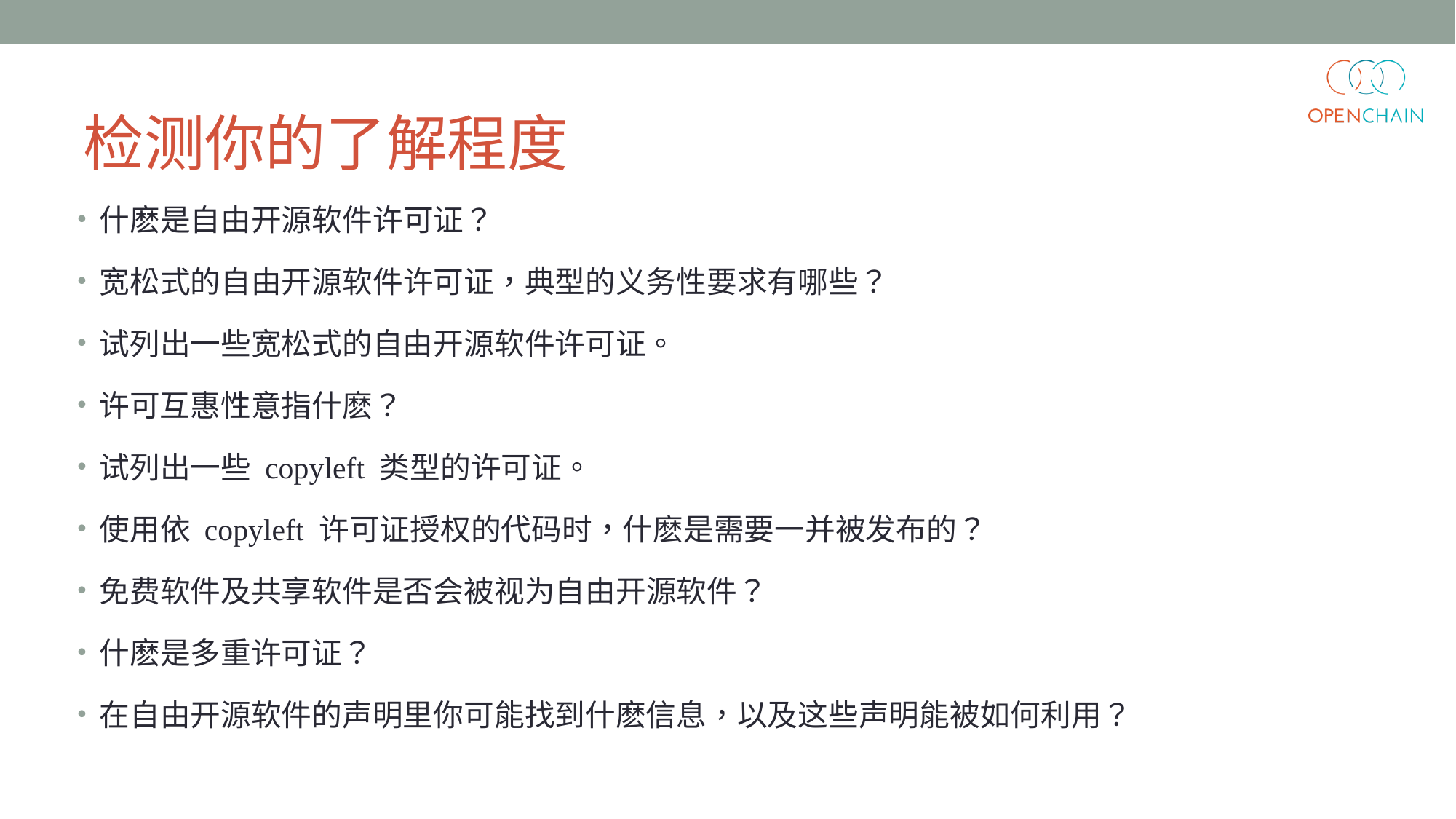

# 检测你的了解程度
什麽是自由开源软件许可证？
宽松式的自由开源软件许可证，典型的义务性要求有哪些？
试列出一些宽松式的自由开源软件许可证。
许可互惠性意指什麽？
试列出一些 copyleft 类型的许可证。
使用依 copyleft 许可证授权的代码时，什麽是需要一并被发布的？
免费软件及共享软件是否会被视为自由开源软件？
什麽是多重许可证？
在自由开源软件的声明里你可能找到什麽信息，以及这些声明能被如何利用？